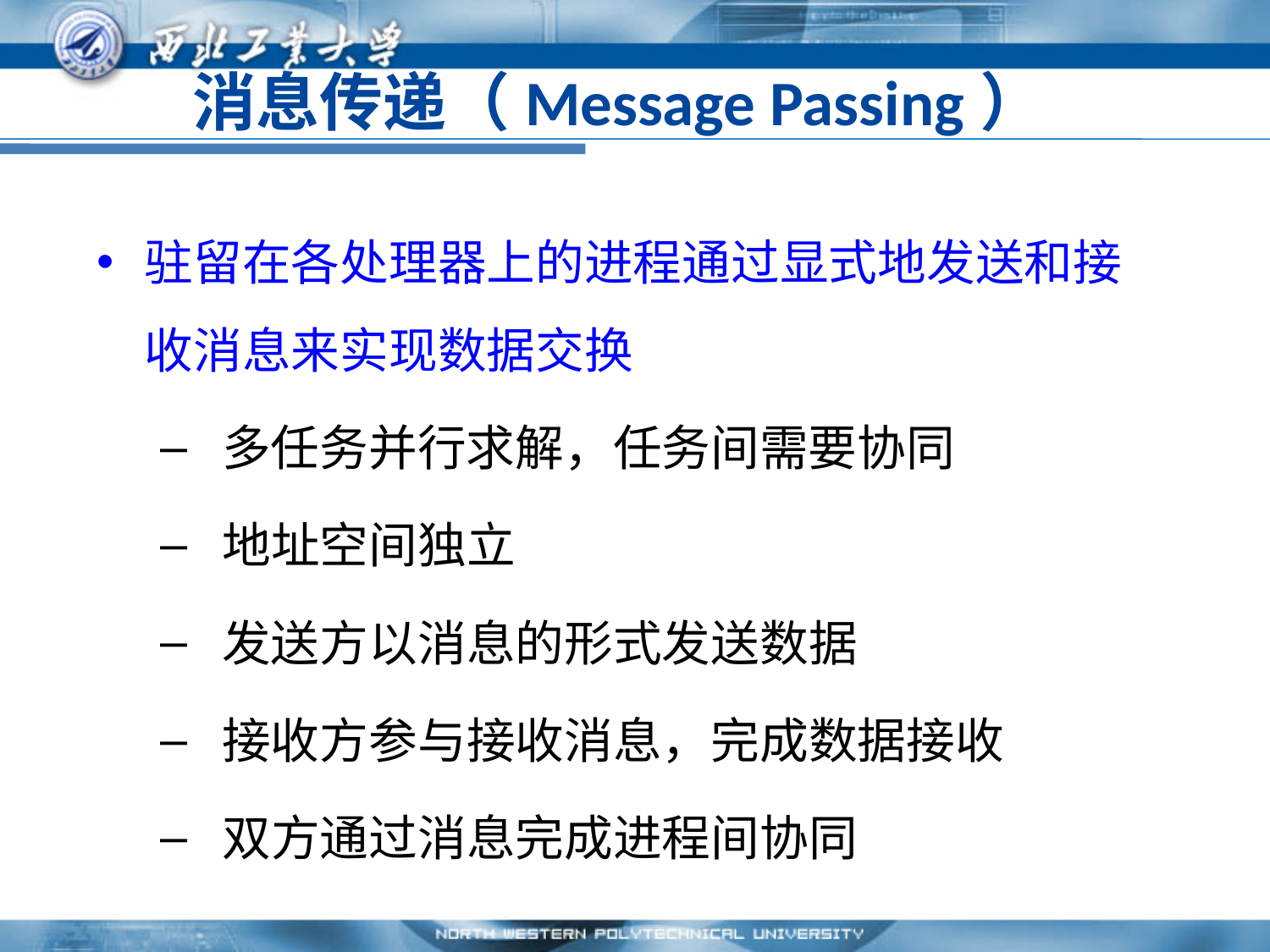

# 消息传递（Message Passing）
驻留在各处理器上的进程通过显式地发送和接收消息来实现数据交换
 多任务并行求解，任务间需要协同
 地址空间独立
 发送方以消息的形式发送数据
 接收方参与接收消息，完成数据接收
 双方通过消息完成进程间协同
59